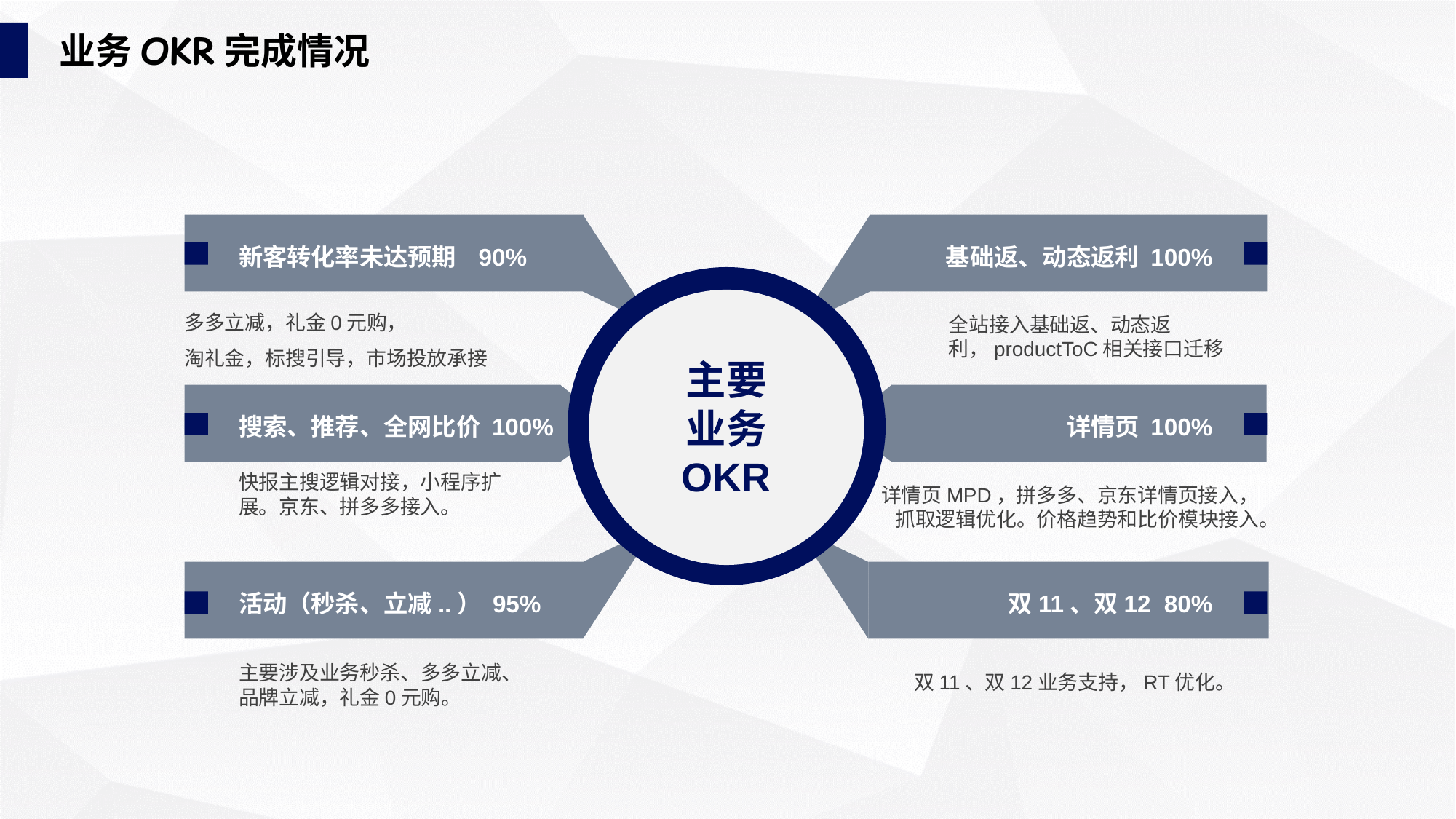

业务OKR完成情况

新客转化率未达预期   90%
基础返、动态返利 100%

主要
业务
OKR
多多立减，礼金0元购，
淘礼金，标搜引导，市场投放承接
全站接入基础返、动态返利，productToC相关接口迁移

详情页 100%
搜索、推荐、全网比价 100%

详情页MPD，拼多多、京东详情页接入，抓取逻辑优化。价格趋势和比价模块接入。
快报主搜逻辑对接，小程序扩展。京东、拼多多接入。

双11、双12  80%
活动（秒杀、立减..） 95%

双11、双12业务支持，RT优化。
主要涉及业务秒杀、多多立减、品牌立减，礼金0元购。